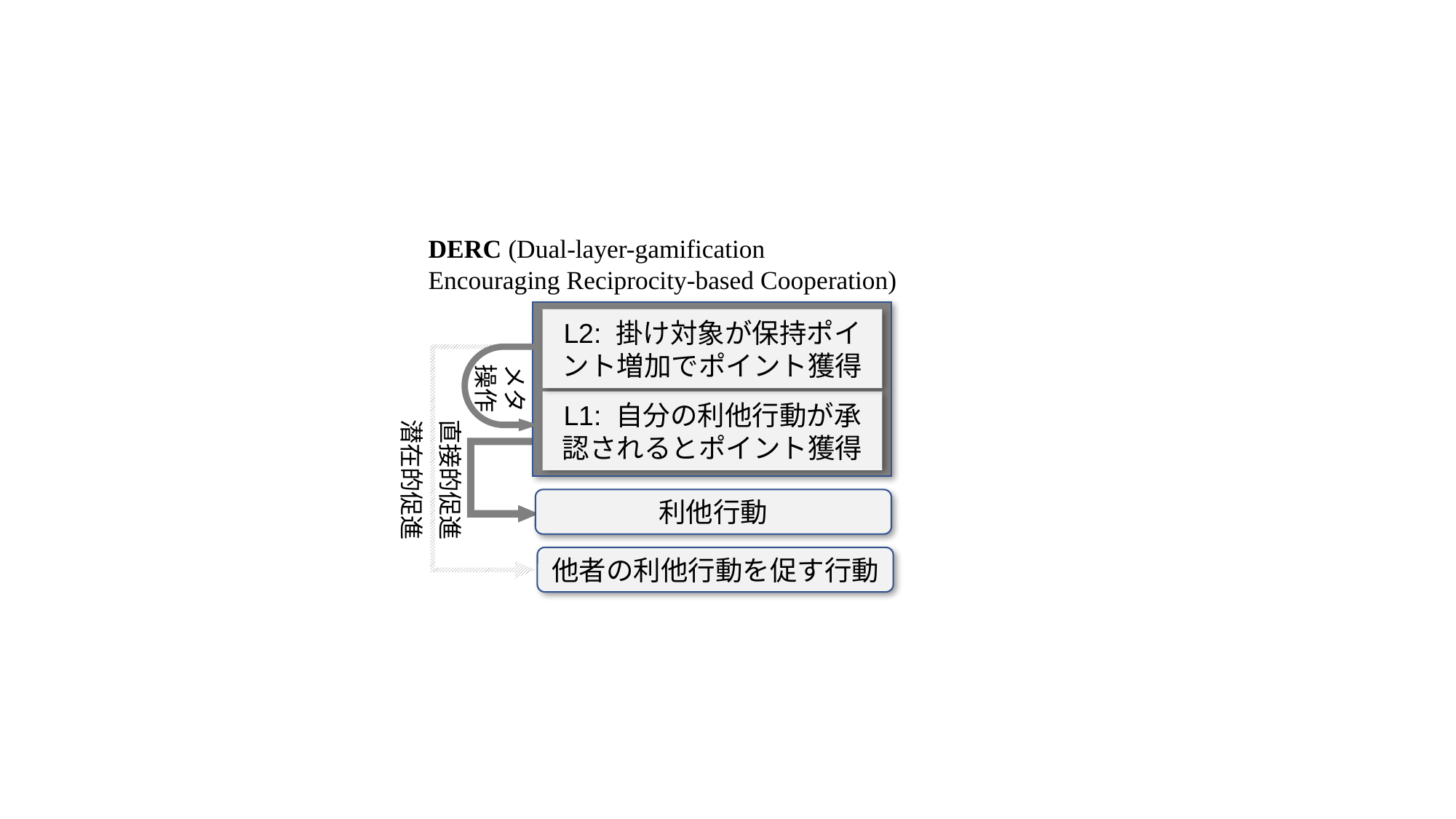

DERC (Dual-layer-gamification　Encouraging Reciprocity-based Cooperation)

L2: 掛け対象が保持ポイント増加でポイント獲得

メタ操作
L1: 自分の利他行動が承認されるとポイント獲得

直接的促進
潜在的促進
利他行動
他者の利他行動を促す行動